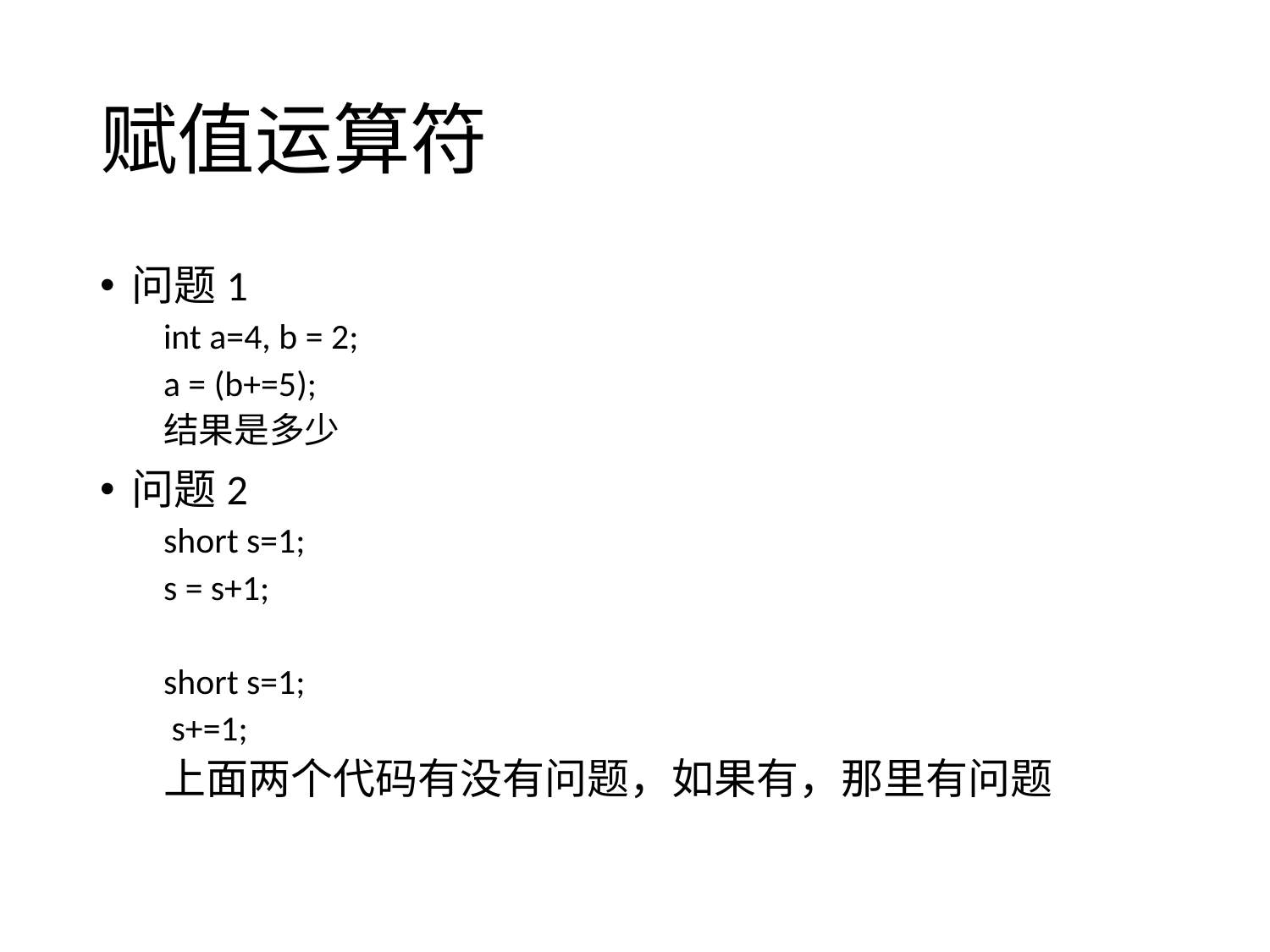

# 赋值运算符
问题1
int a=4, b = 2;
a = (b+=5);
结果是多少
问题2
short s=1;
s = s+1;

short s=1;
 s+=1;
上面两个代码有没有问题，如果有，那里有问题